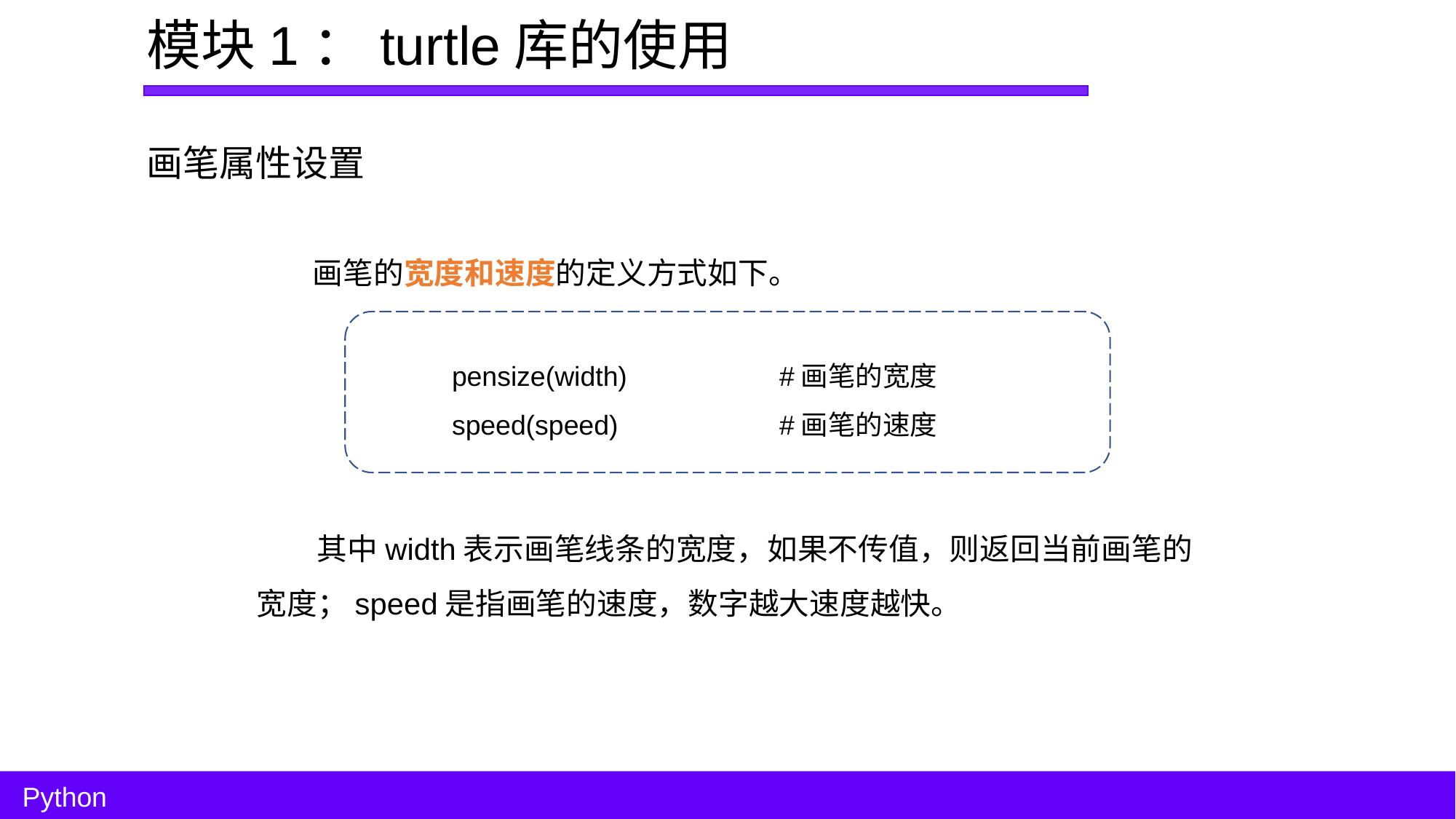

模块1：turtle库的使用

画笔属性设置
画笔的宽度和速度的定义方式如下。

pensize(width)		#画笔的宽度
speed(speed)		#画笔的速度
其中width表示画笔线条的宽度，如果不传值，则返回当前画笔的宽度；speed是指画笔的速度，数字越大速度越快。